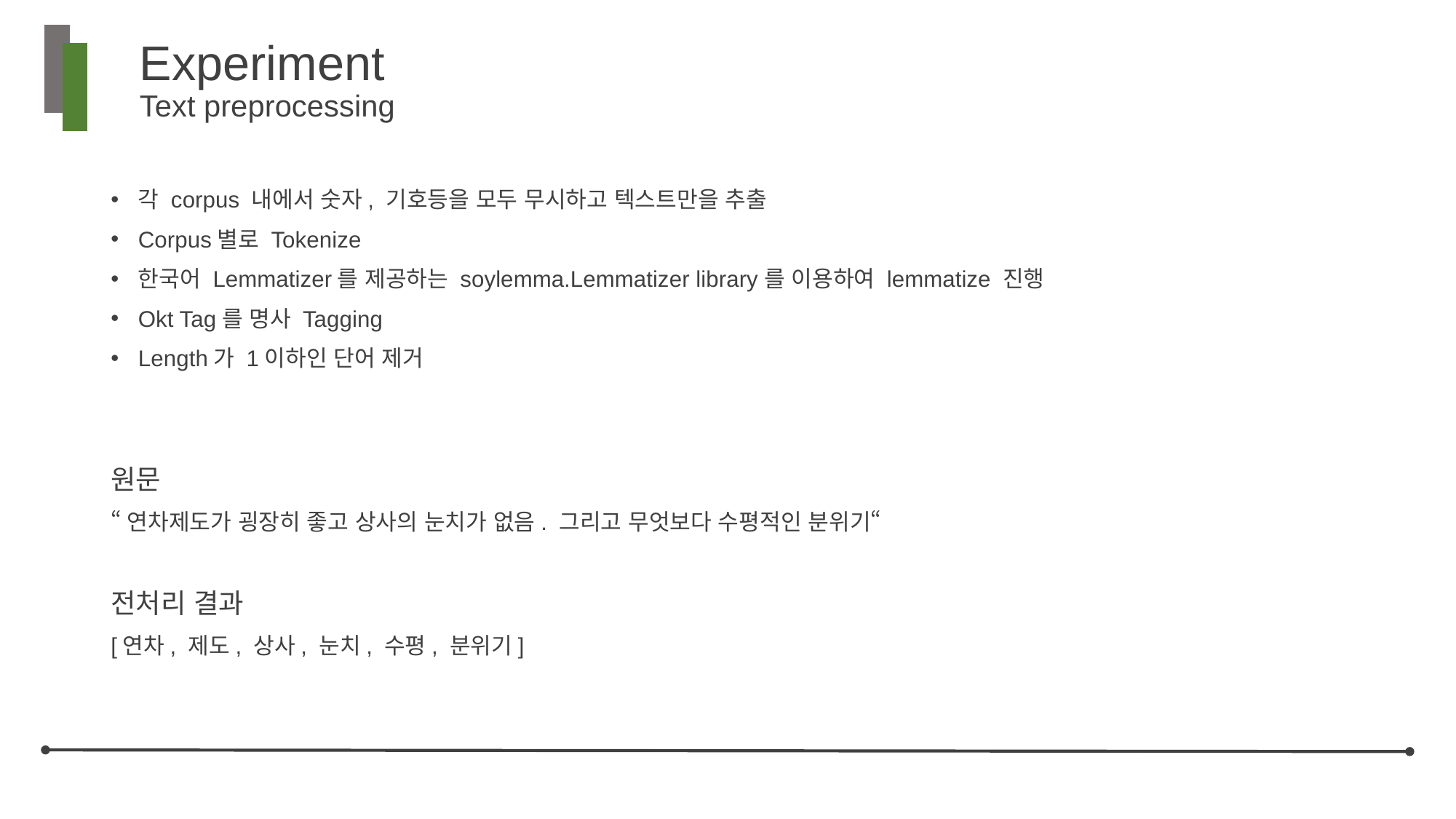

# Experiment Text preprocessing
각 corpus 내에서 숫자, 기호등을 모두 무시하고 텍스트만을 추출
Corpus별로 Tokenize
한국어 Lemmatizer를 제공하는 soylemma.Lemmatizer library를 이용하여 lemmatize 진행
Okt Tag를 명사 Tagging
Length가 1이하인 단어 제거

원문
“연차제도가 굉장히 좋고 상사의 눈치가 없음. 그리고 무엇보다 수평적인 분위기“

전처리 결과
[연차, 제도, 상사, 눈치, 수평, 분위기]